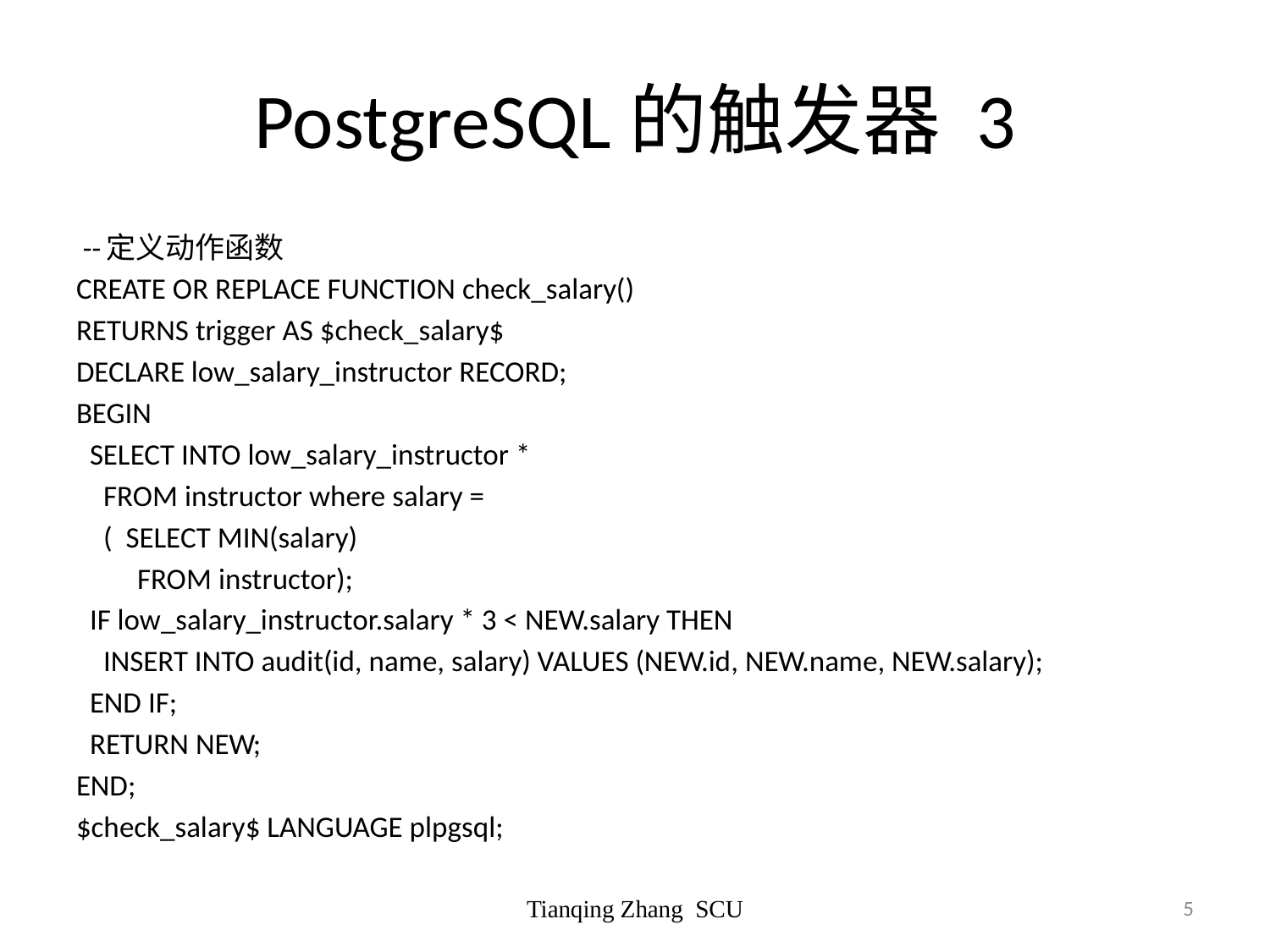

# PostgreSQL的触发器 3
 --定义动作函数
CREATE OR REPLACE FUNCTION check_salary()
RETURNS trigger AS $check_salary$
DECLARE low_salary_instructor RECORD;
BEGIN
  SELECT INTO low_salary_instructor *
    FROM instructor where salary =
    (  SELECT MIN(salary)
         FROM instructor);
  IF low_salary_instructor.salary * 3 < NEW.salary THEN
    INSERT INTO audit(id, name, salary) VALUES (NEW.id, NEW.name, NEW.salary);
  END IF;
  RETURN NEW;
END;
$check_salary$ LANGUAGE plpgsql;
Tianqing Zhang  SCU
5